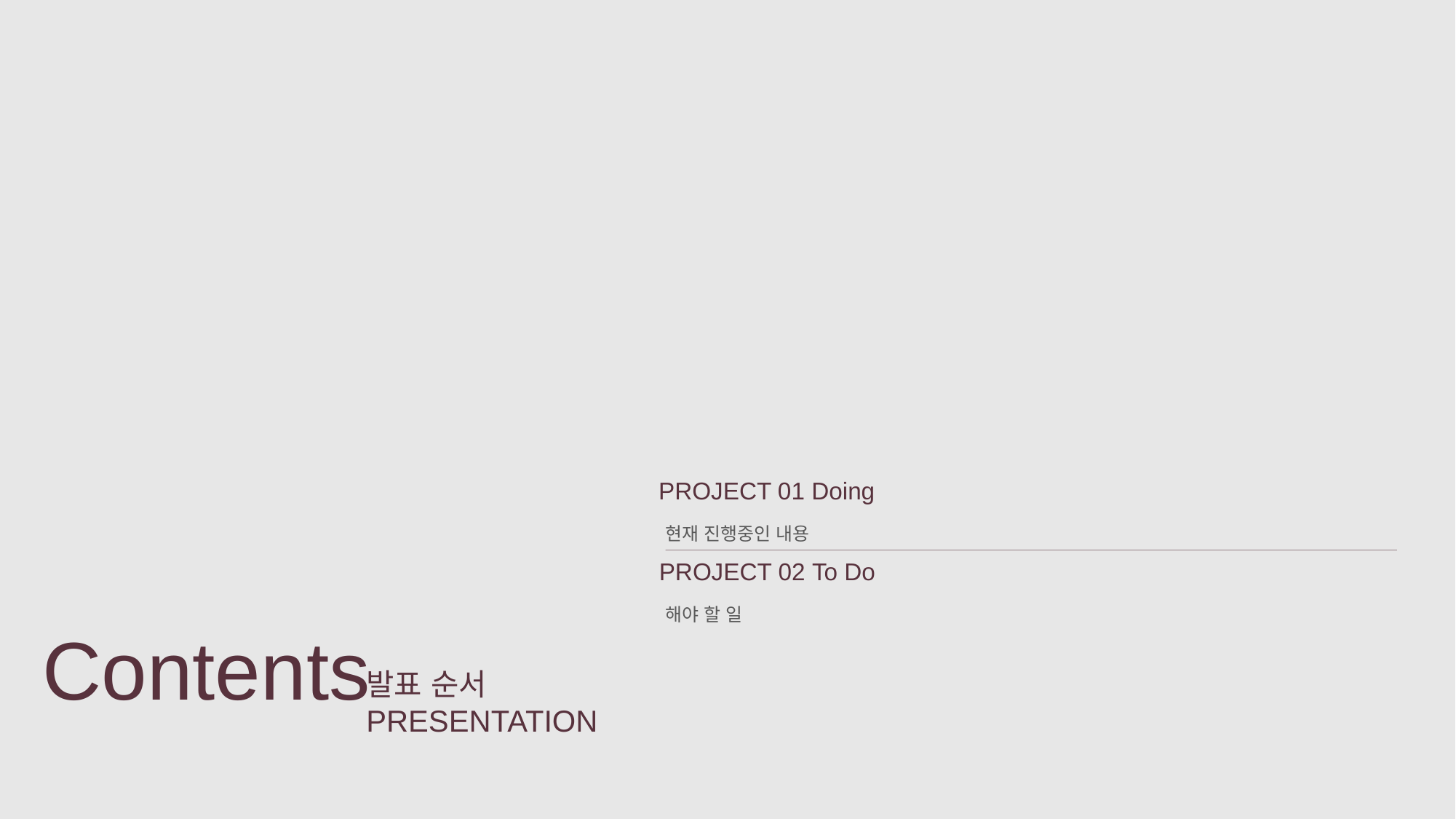

PROJECT 01 Doing
현재 진행중인 내용
PROJECT 02 To Do
해야 할 일
Contents
발표 순서
PRESENTATION